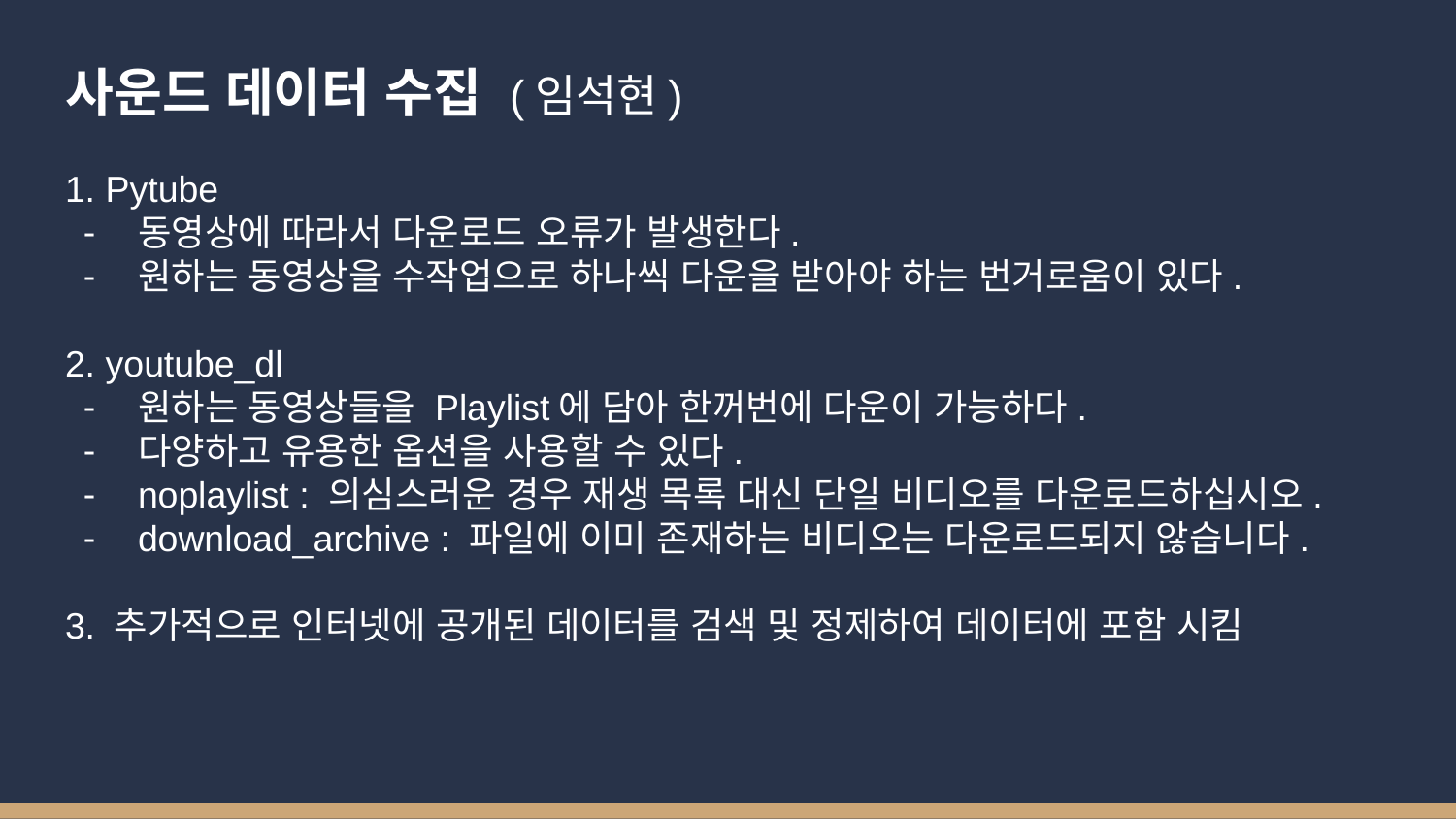

사운드 데이터 수집 (임석현)
1. Pytube
동영상에 따라서 다운로드 오류가 발생한다.
원하는 동영상을 수작업으로 하나씩 다운을 받아야 하는 번거로움이 있다.

2. youtube_dl
원하는 동영상들을 Playlist에 담아 한꺼번에 다운이 가능하다.
다양하고 유용한 옵션을 사용할 수 있다.
noplaylist : 의심스러운 경우 재생 목록 대신 단일 비디오를 다운로드하십시오.
download_archive : 파일에 이미 존재하는 비디오는 다운로드되지 않습니다.

3. 추가적으로 인터넷에 공개된 데이터를 검색 및 정제하여 데이터에 포함 시킴